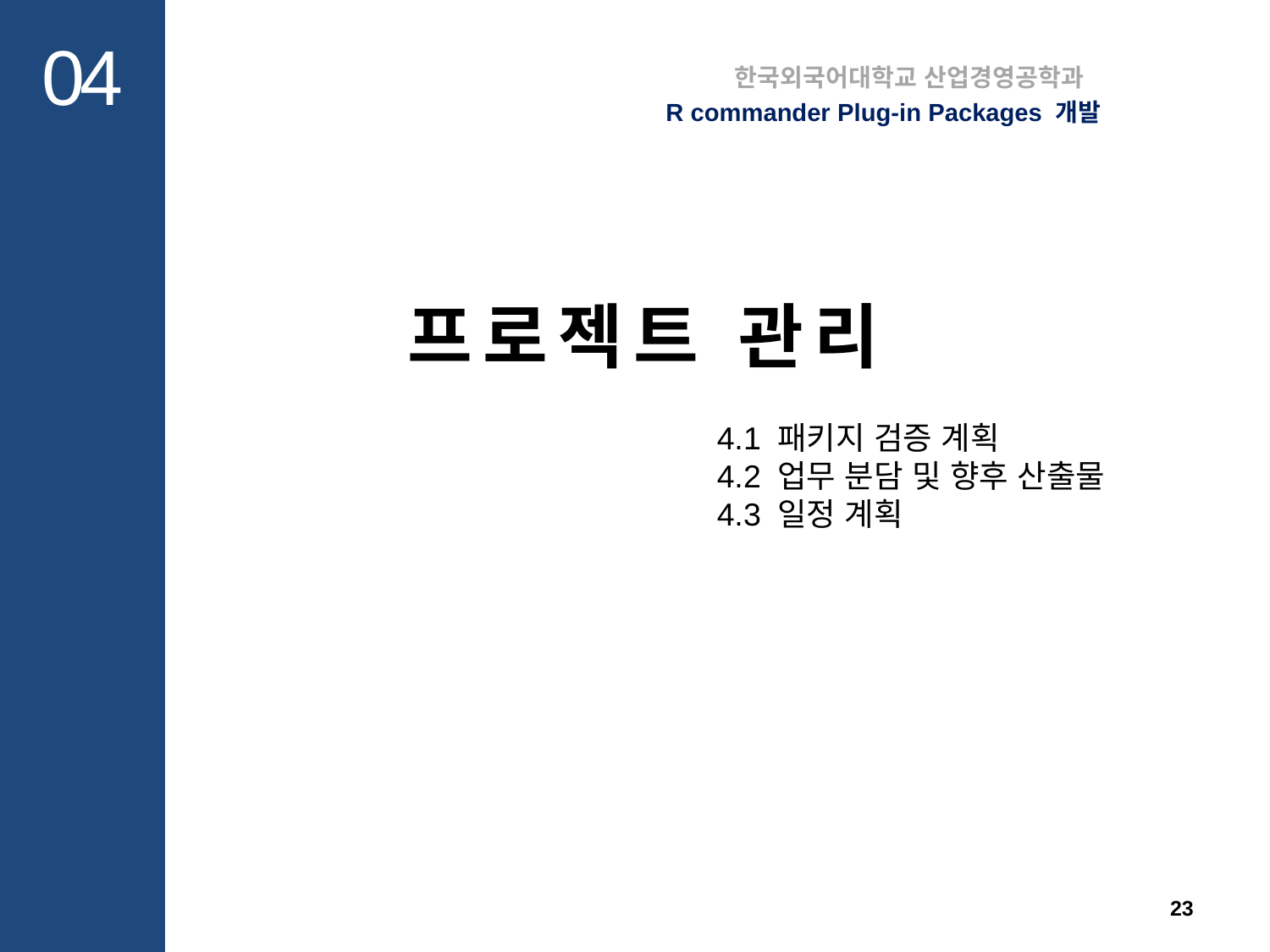

04
한국외국어대학교 산업경영공학과
R commander Plug-in Packages 개발
프로젝트 관리
4.1 패키지 검증 계획
4.2 업무 분담 및 향후 산출물
4.3 일정 계획
23